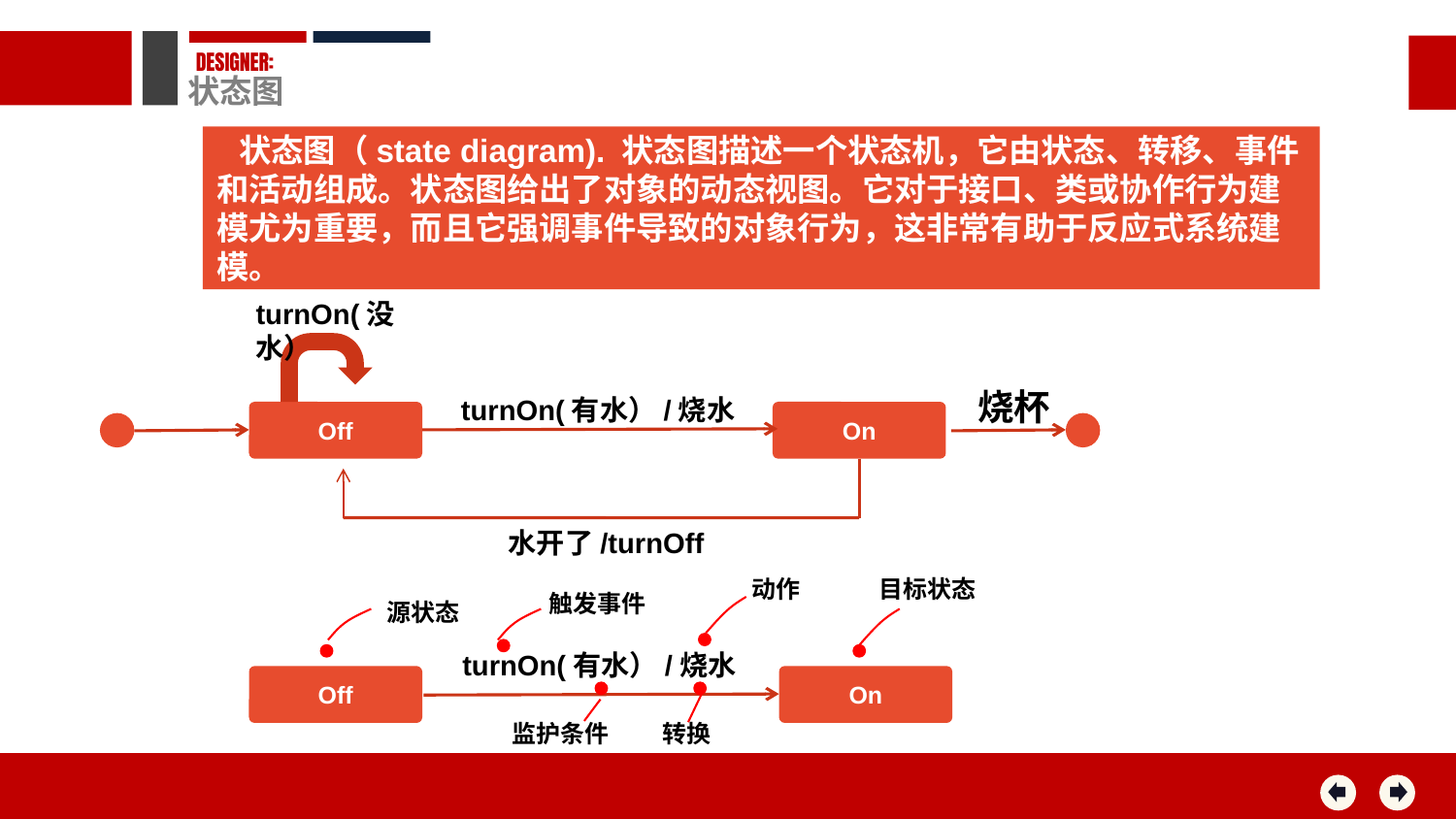

DESIGNER:
状态图
  状态图（state diagram). 状态图描述一个状态机，它由状态、转移、事件和活动组成。状态图给出了对象的动态视图。它对于接口、类或协作行为建模尤为重要，而且它强调事件导致的对象行为，这非常有助于反应式系统建模。
turnOn(没水）

烧杯
turnOn(有水）/烧水
Off
On

      水开了/turnOff
动作
目标状态
触发事件
源状态

turnOn(有水）/烧水

Off
On

监护条件
转换